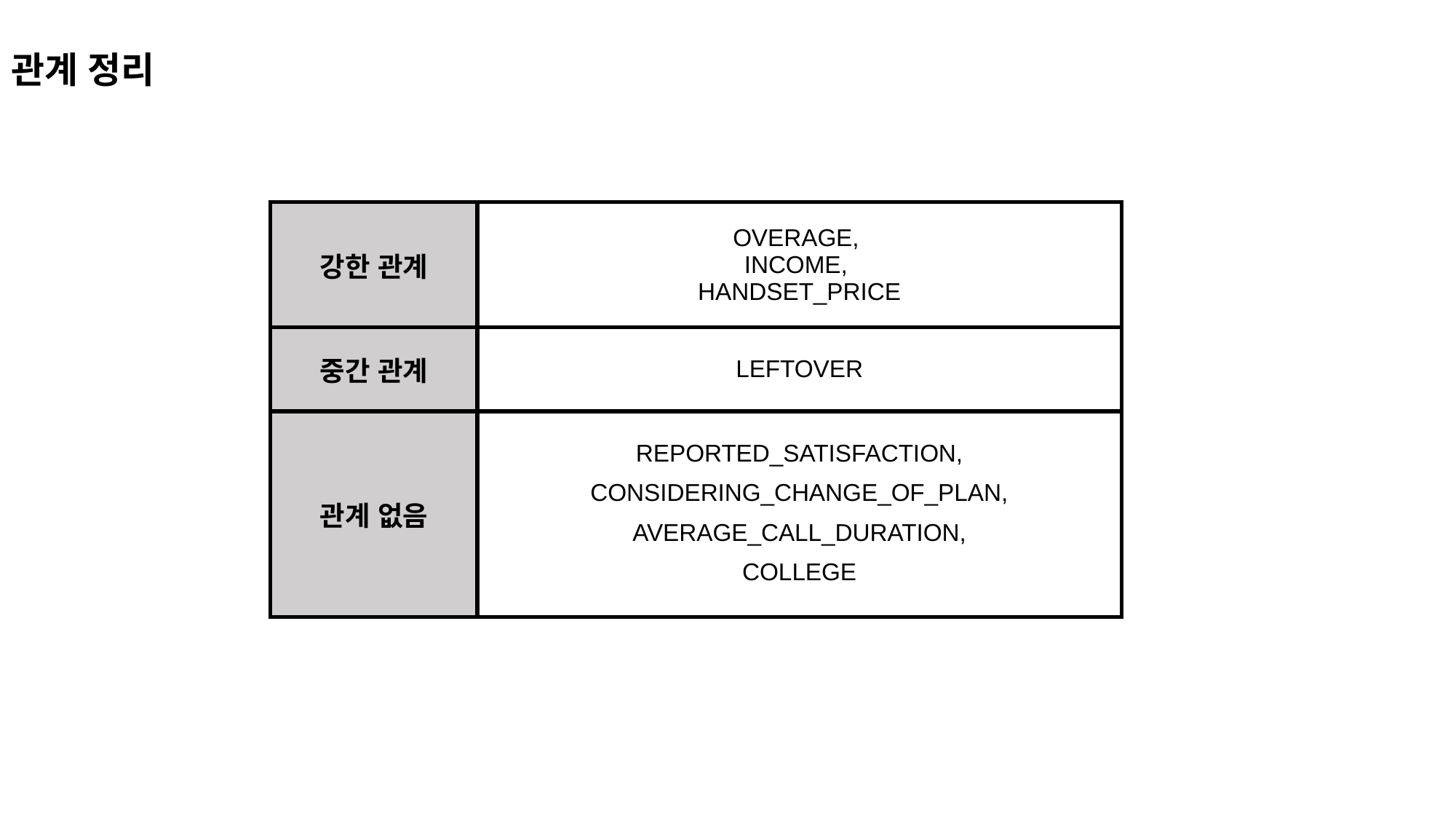

# 관계 정리
| 강한 관계 | OVERAGE,  INCOME,  HANDSET\_PRICE |
| --- | --- |
| 중간 관계 | LEFTOVER |
| 관계 없음 | REPORTED\_SATISFACTION, CONSIDERING\_CHANGE\_OF\_PLAN, AVERAGE\_CALL\_DURATION, COLLEGE |